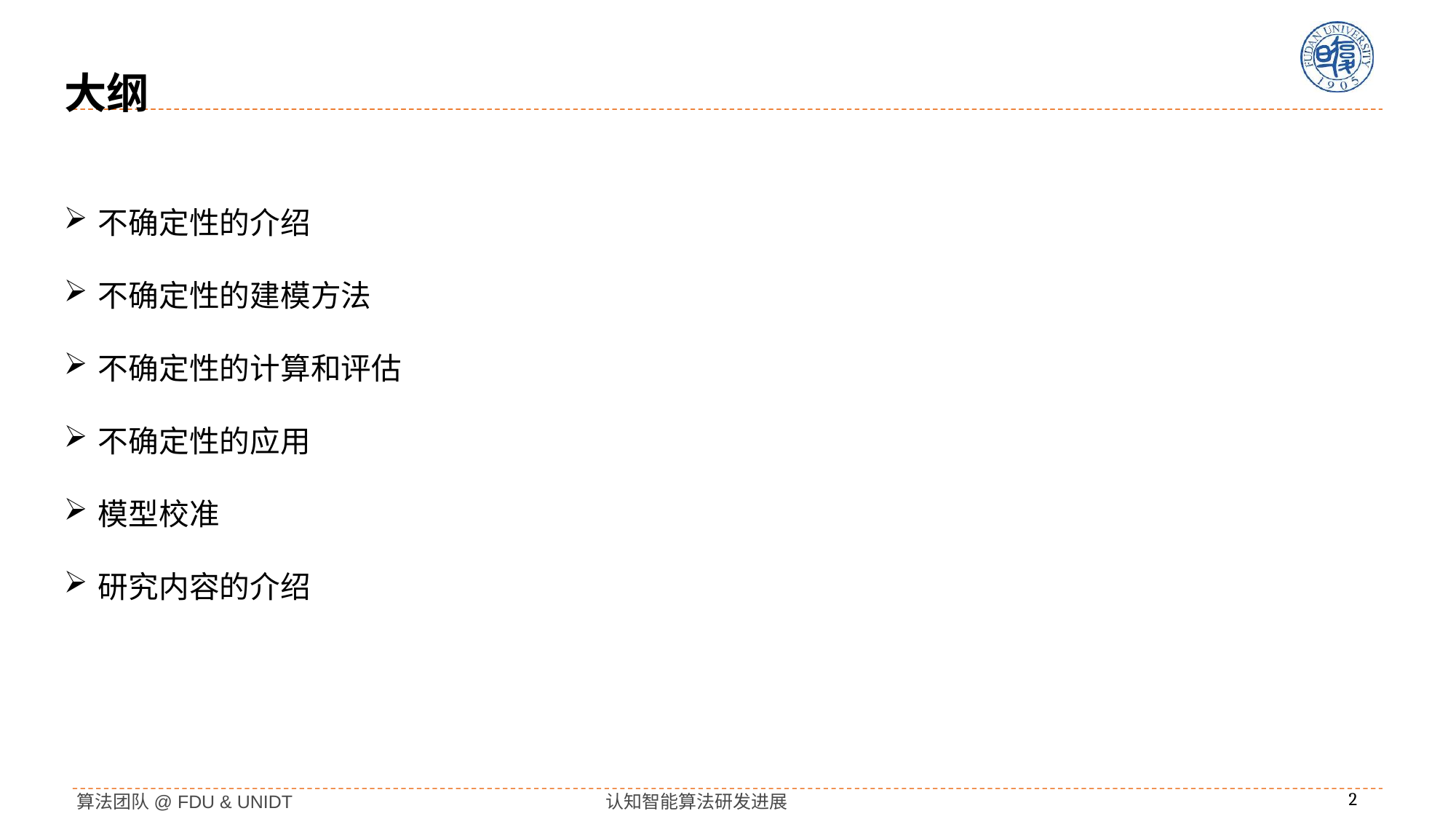

# 大纲
不确定性的介绍

不确定性的建模方法

不确定性的计算和评估

不确定性的应用

模型校准

研究内容的介绍